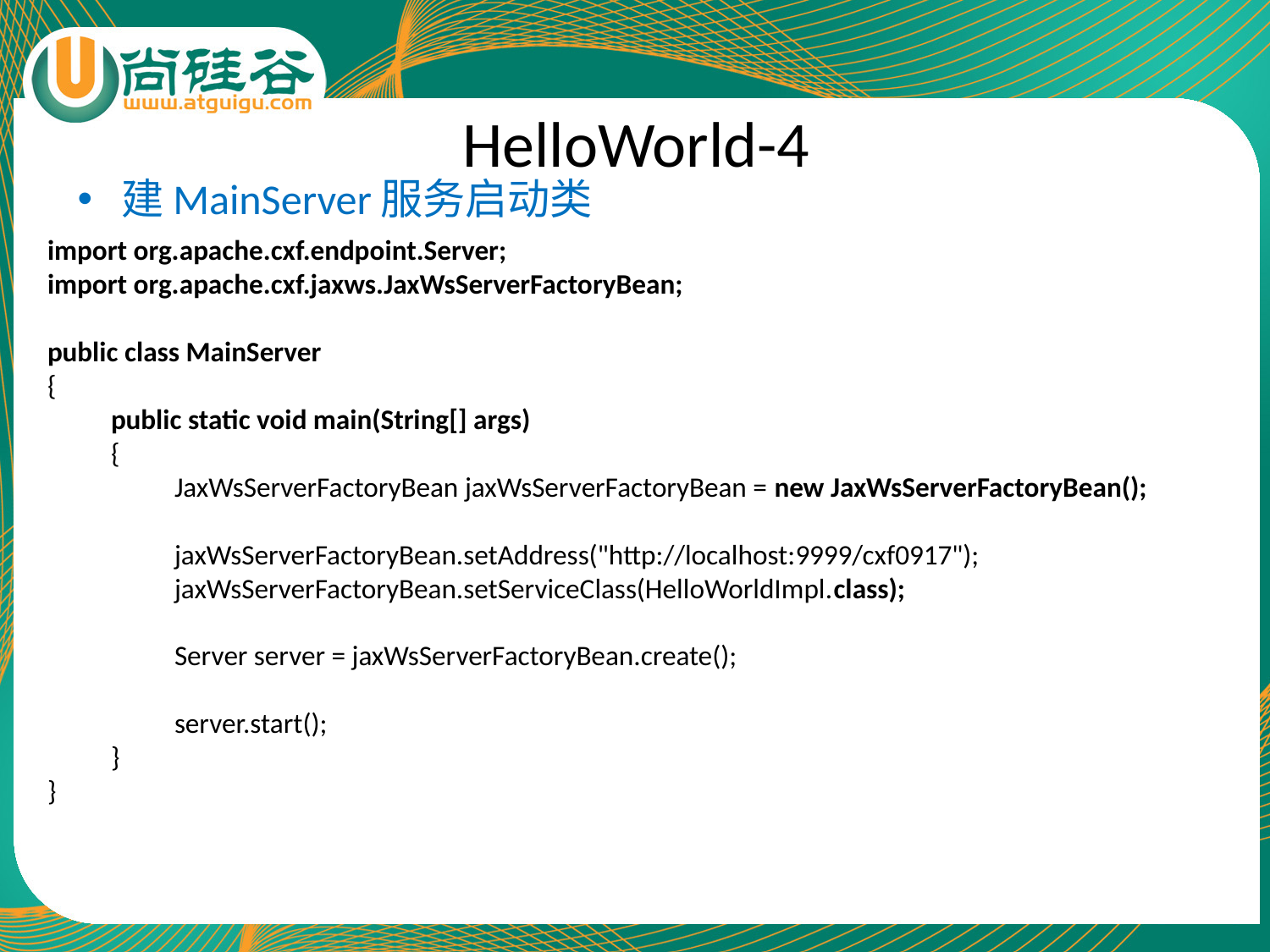

# HelloWorld-4
建MainServer服务启动类

import org.apache.cxf.endpoint.Server;
import org.apache.cxf.jaxws.JaxWsServerFactoryBean;

public class MainServer
{
public static void main(String[] args)
{
JaxWsServerFactoryBean jaxWsServerFactoryBean = new JaxWsServerFactoryBean();

jaxWsServerFactoryBean.setAddress("http://localhost:9999/cxf0917");
jaxWsServerFactoryBean.setServiceClass(HelloWorldImpl.class);

Server server = jaxWsServerFactoryBean.create();

server.start();
}
}